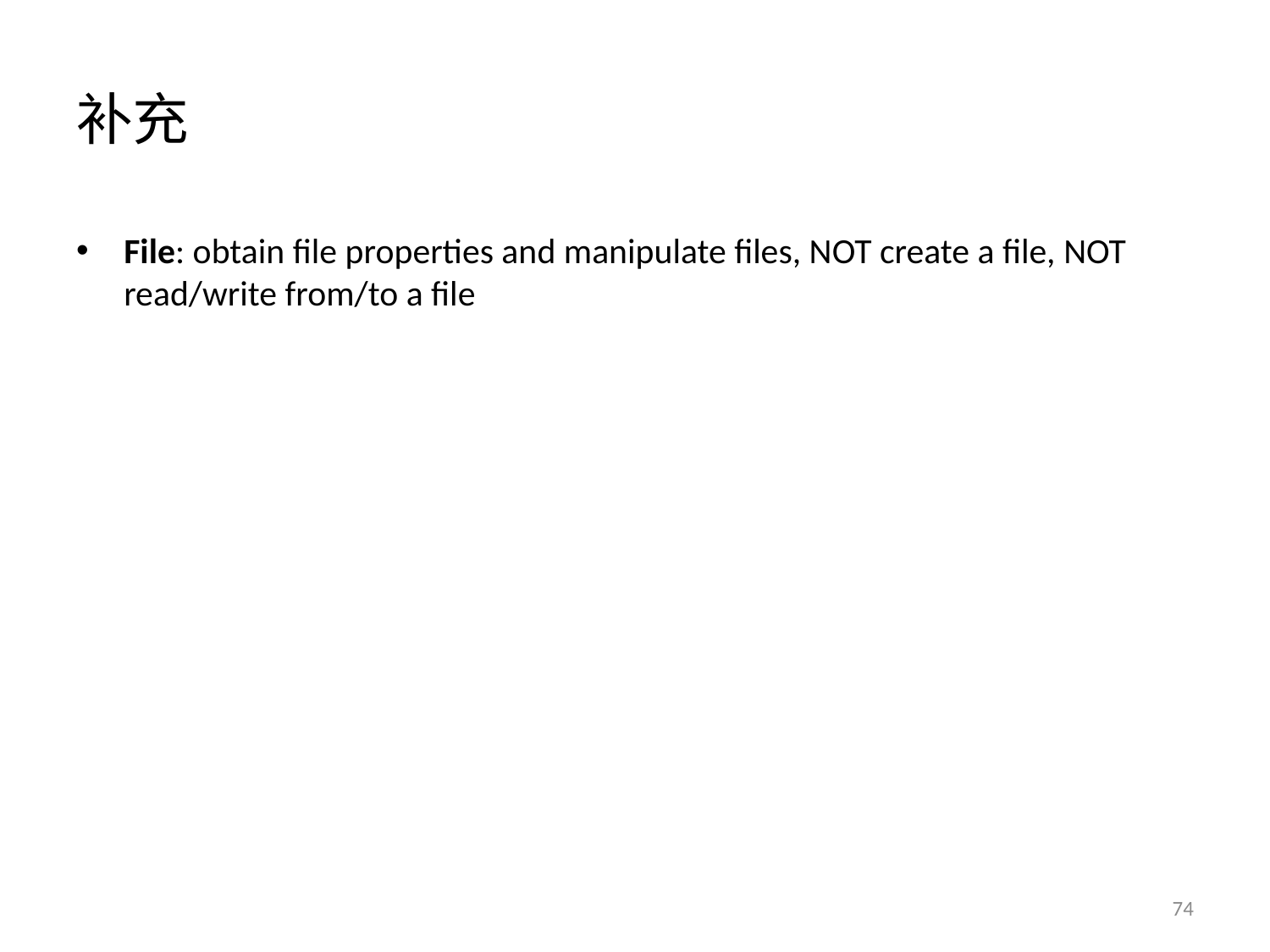

# 补充
File: obtain file properties and manipulate files, NOT create a file, NOT  read/write from/to a file

74